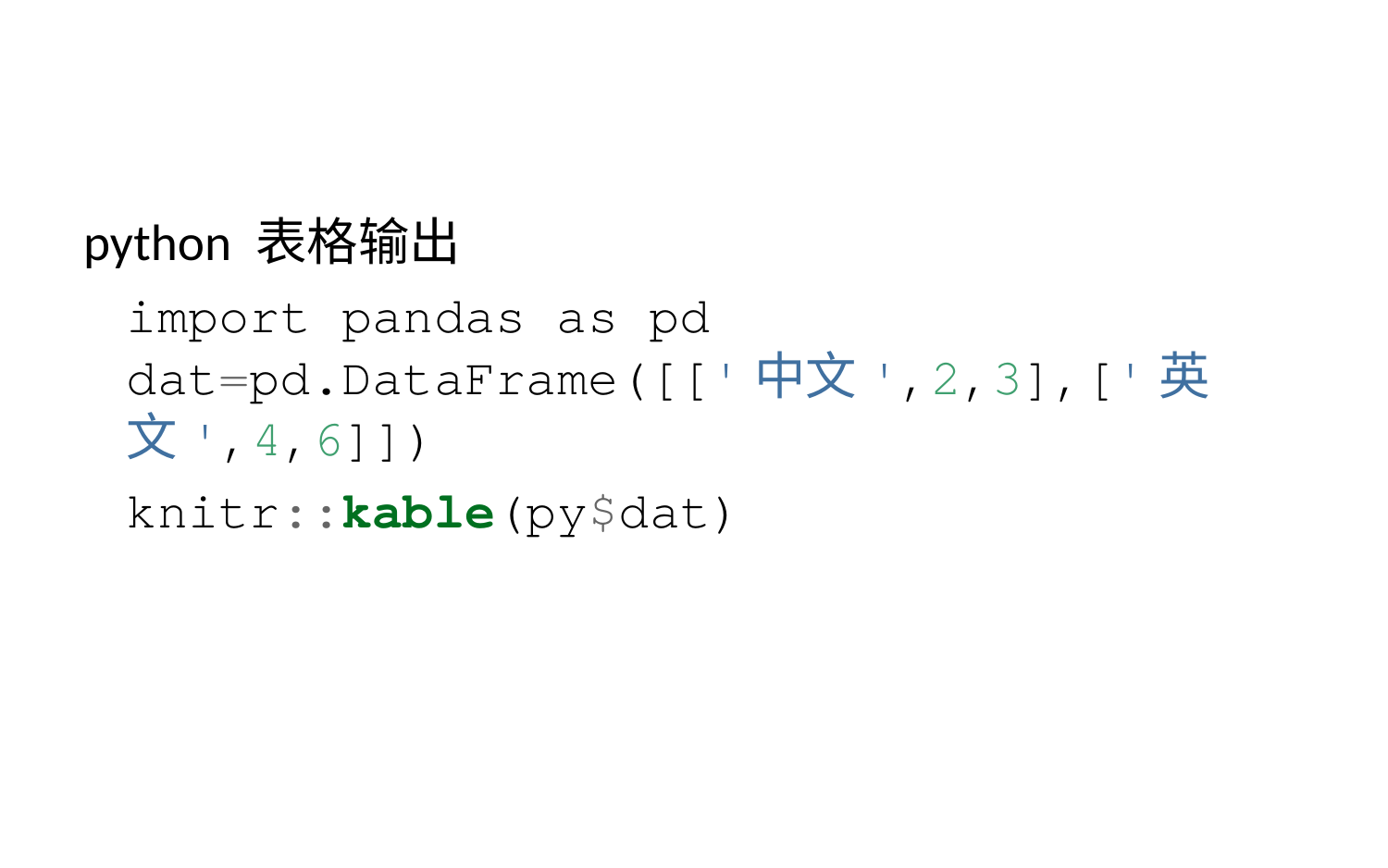

python 表格输出
import pandas as pd
dat=pd.DataFrame([['中文',2,3],['英文',4,6]])
knitr::kable(py$dat)